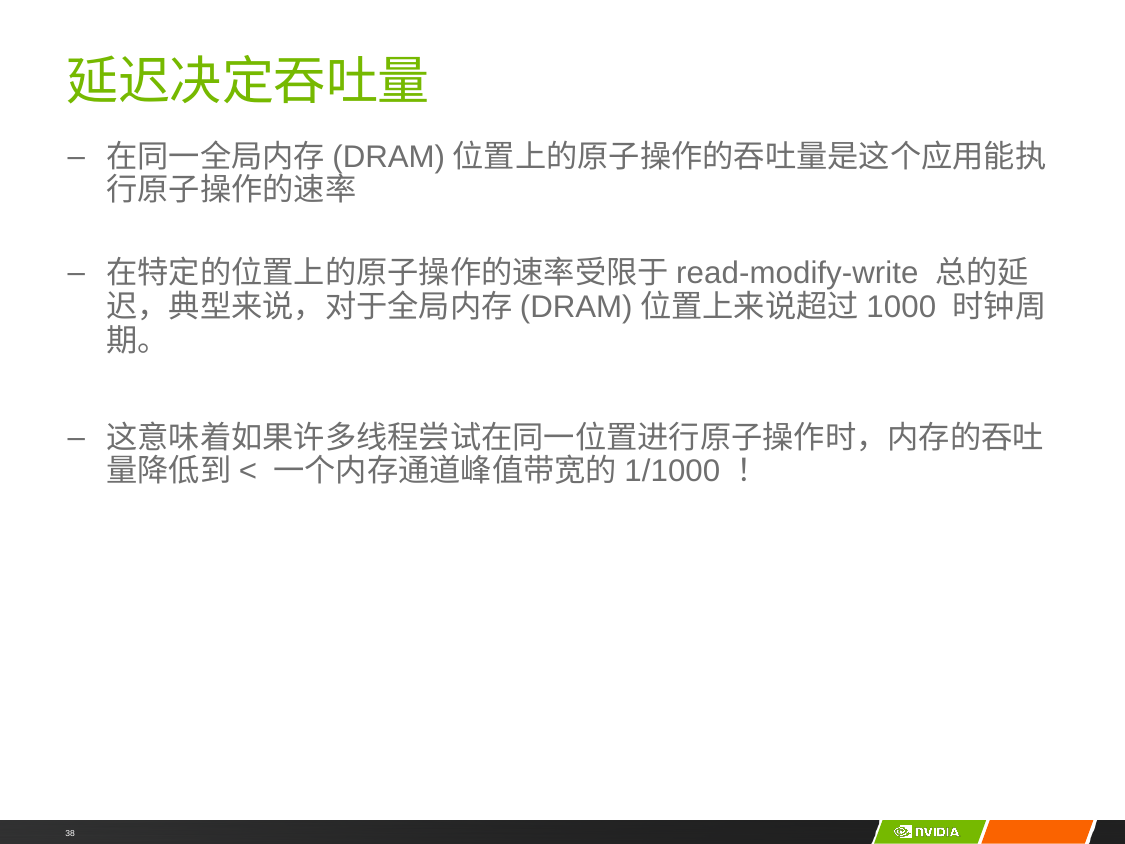

# 延迟决定吞吐量
在同一全局内存(DRAM)位置上的原子操作的吞吐量是这个应用能执行原子操作的速率

在特定的位置上的原子操作的速率受限于read-modify-write 总的延迟，典型来说，对于全局内存(DRAM)位置上来说超过1000 时钟周期。

这意味着如果许多线程尝试在同一位置进行原子操作时，内存的吞吐量降低到< 一个内存通道峰值带宽的1/1000 ！
38